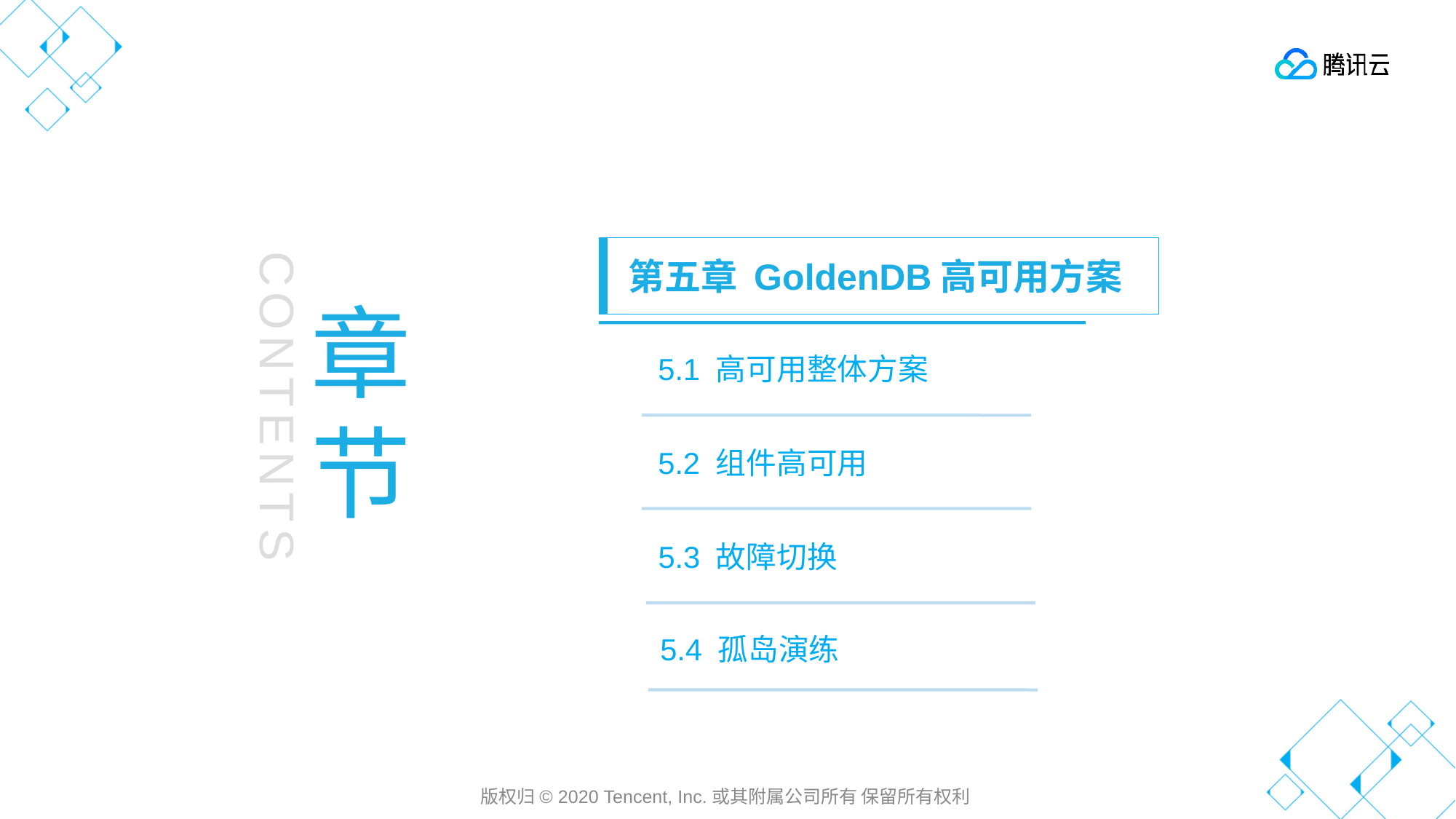

第五章 GoldenDB高可用方案
章节

第一章 云计算发展历史
5.1 高可用整体方案
CONTENTS

5.2 组件高可用

5.3 故障切换

5.4 孤岛演练

版权归© 2020 Tencent, Inc.或其附属公司所有 保留所有权利